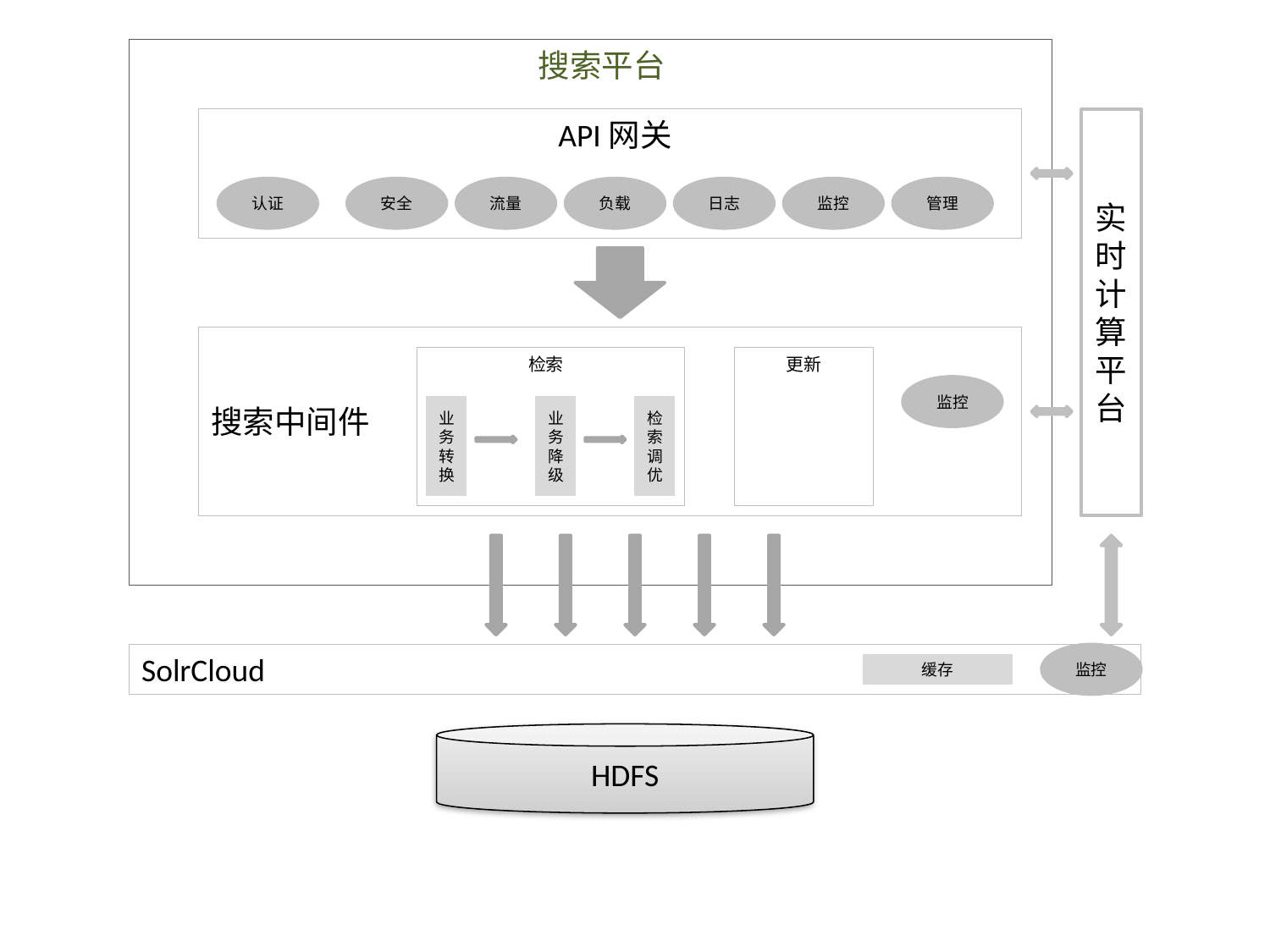

搜索平台

API网关
实时计算平台

认证
安全
流量
负载
日志
监控
管理

搜索中间件

检索

更新
监控
业务转换
业务降级
检索调优

SolrCloud
监控
缓存
HDFS